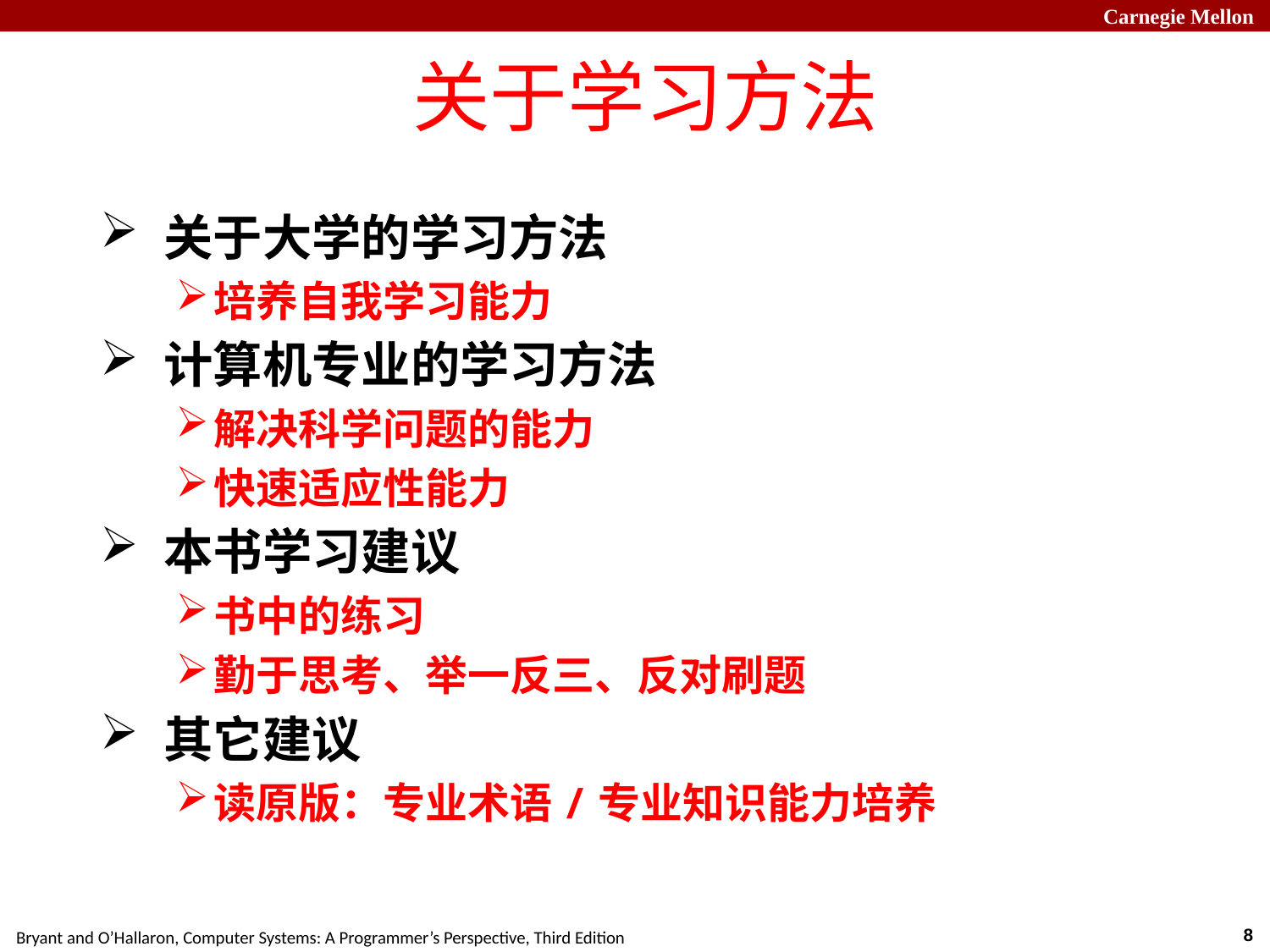

# 关于学习方法
关于大学的学习方法
培养自我学习能力
计算机专业的学习方法
解决科学问题的能力
快速适应性能力
本书学习建议
书中的练习
勤于思考、举一反三、反对刷题
其它建议
读原版：专业术语/专业知识能力培养